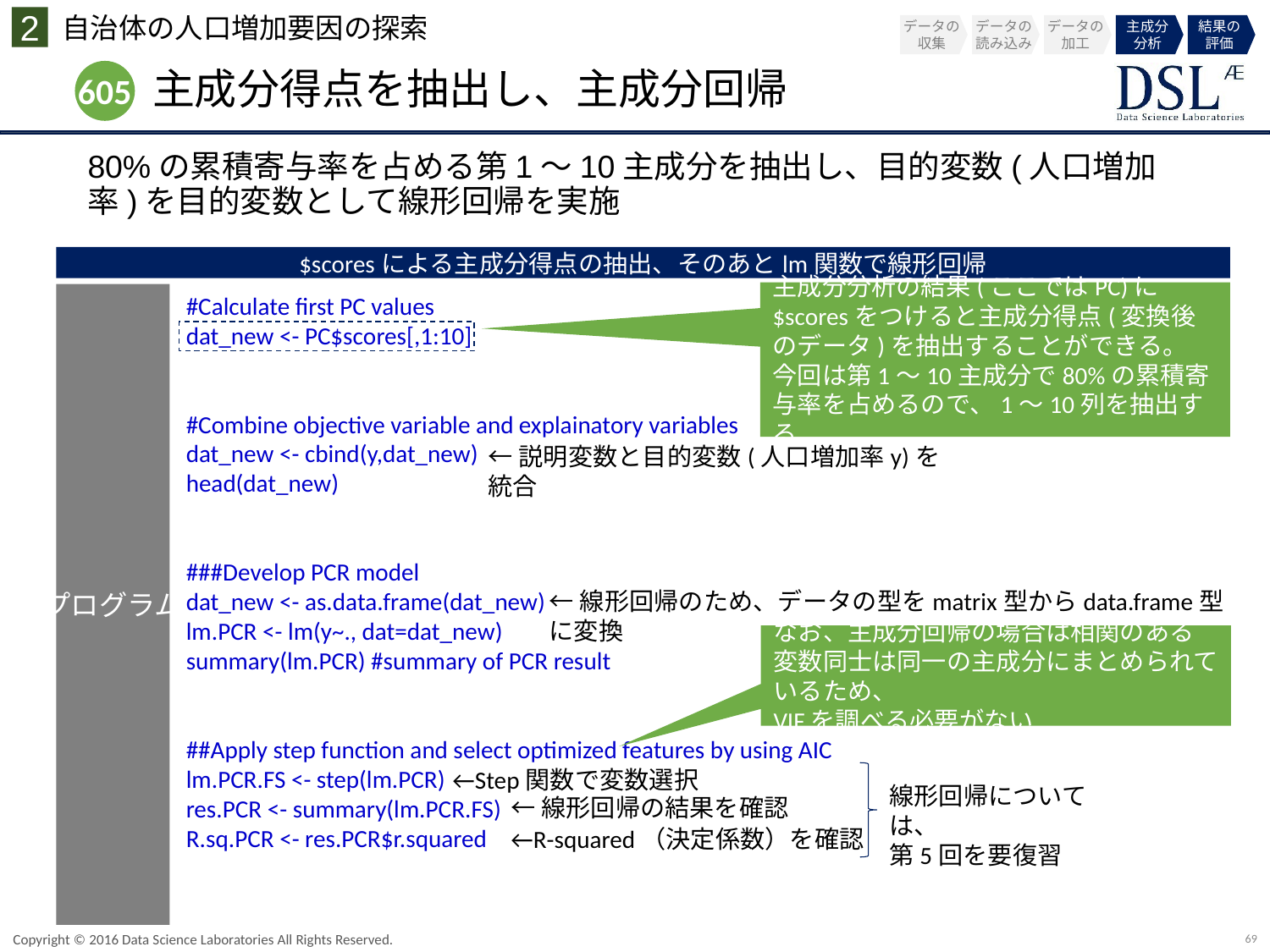

2
自治体の人口増加要因の探索
データの
収集
データの
読み込み
データの
加工
主成分
分析
結果の
評価
# 主成分得点を抽出し、主成分回帰
605
80%の累積寄与率を占める第1～10主成分を抽出し、目的変数(人口増加率)を目的変数として線形回帰を実施
$scoresによる主成分得点の抽出、そのあとlm関数で線形回帰
主成分分析の結果(ここではPC)に$scoresをつけると主成分得点(変換後のデータ)を抽出することができる。
今回は第1～10主成分で80%の累積寄与率を占めるので、1～10列を抽出する
プログラム
#Calculate first PC values
dat_new <- PC$scores[,1:10]

#Combine objective variable and explainatory variables
dat_new <- cbind(y,dat_new)
head(dat_new)

###Develop PCR model
dat_new <- as.data.frame(dat_new)
lm.PCR <- lm(y~., dat=dat_new)
summary(lm.PCR) #summary of PCR result

##Apply step function and select optimized features by using AIC
lm.PCR.FS <- step(lm.PCR)
res.PCR <- summary(lm.PCR.FS)
R.sq.PCR <- res.PCR$r.squared

←説明変数と目的変数(人口増加率y)を統合
←線形回帰のため、データの型をmatrix型からdata.frame型に変換
なお、主成分回帰の場合は相関のある変数同士は同一の主成分にまとめられているため、
VIFを調べる必要がない
←Step関数で変数選択

線形回帰については、
第5回を要復習
←線形回帰の結果を確認
←R-squared（決定係数）を確認
69
Copyright © 2016 Data Science Laboratories All Rights Reserved.